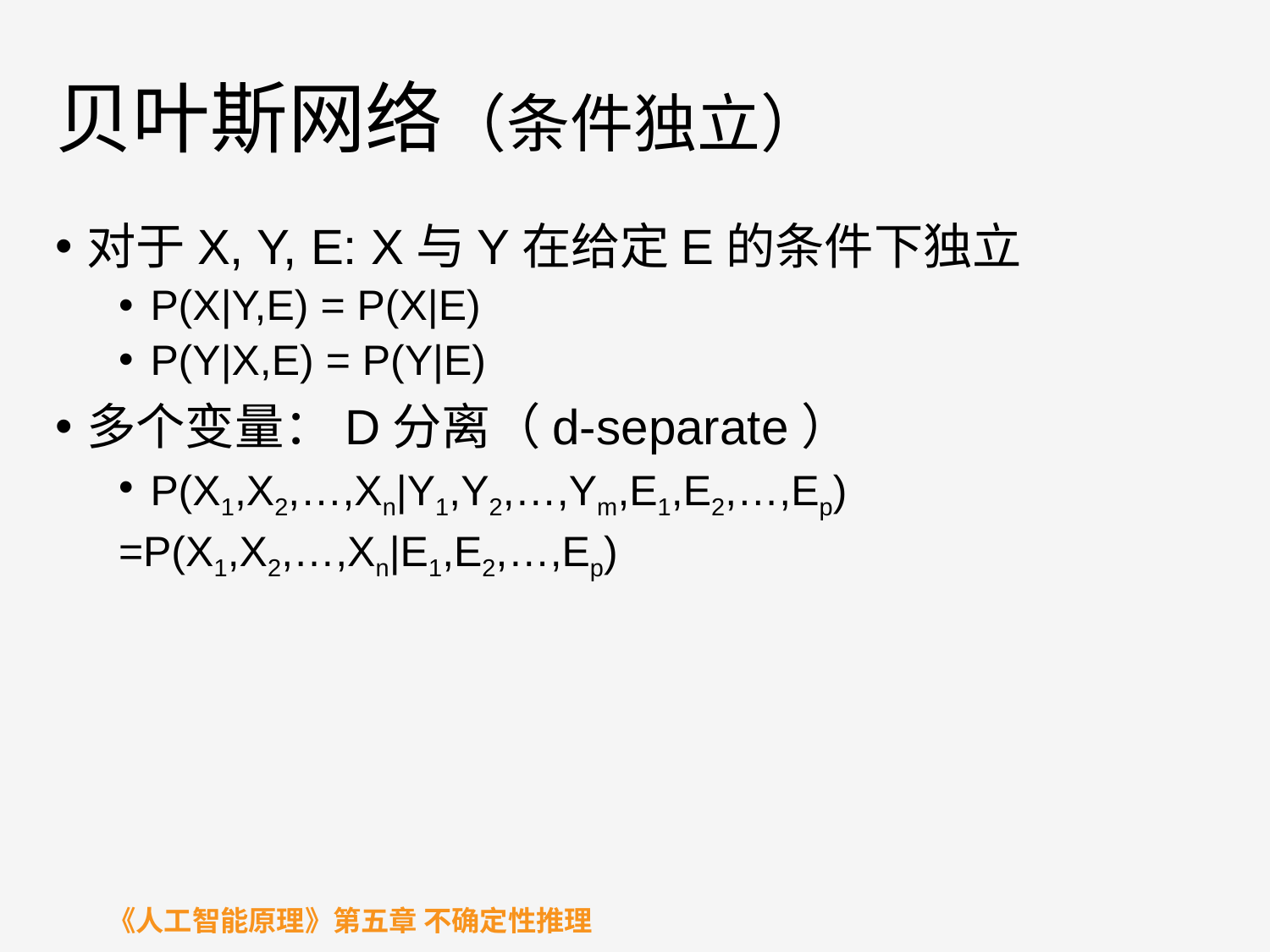

# 贝叶斯网络（条件独立）
对于X, Y, E: X与Y在给定E的条件下独立
P(X|Y,E) = P(X|E)
P(Y|X,E) = P(Y|E)
多个变量：D分离（d-separate）
P(X1,X2,…,Xn|Y1,Y2,…,Ym,E1,E2,…,Ep)
=P(X1,X2,…,Xn|E1,E2,…,Ep)

《人工智能原理》第五章 不确定性推理